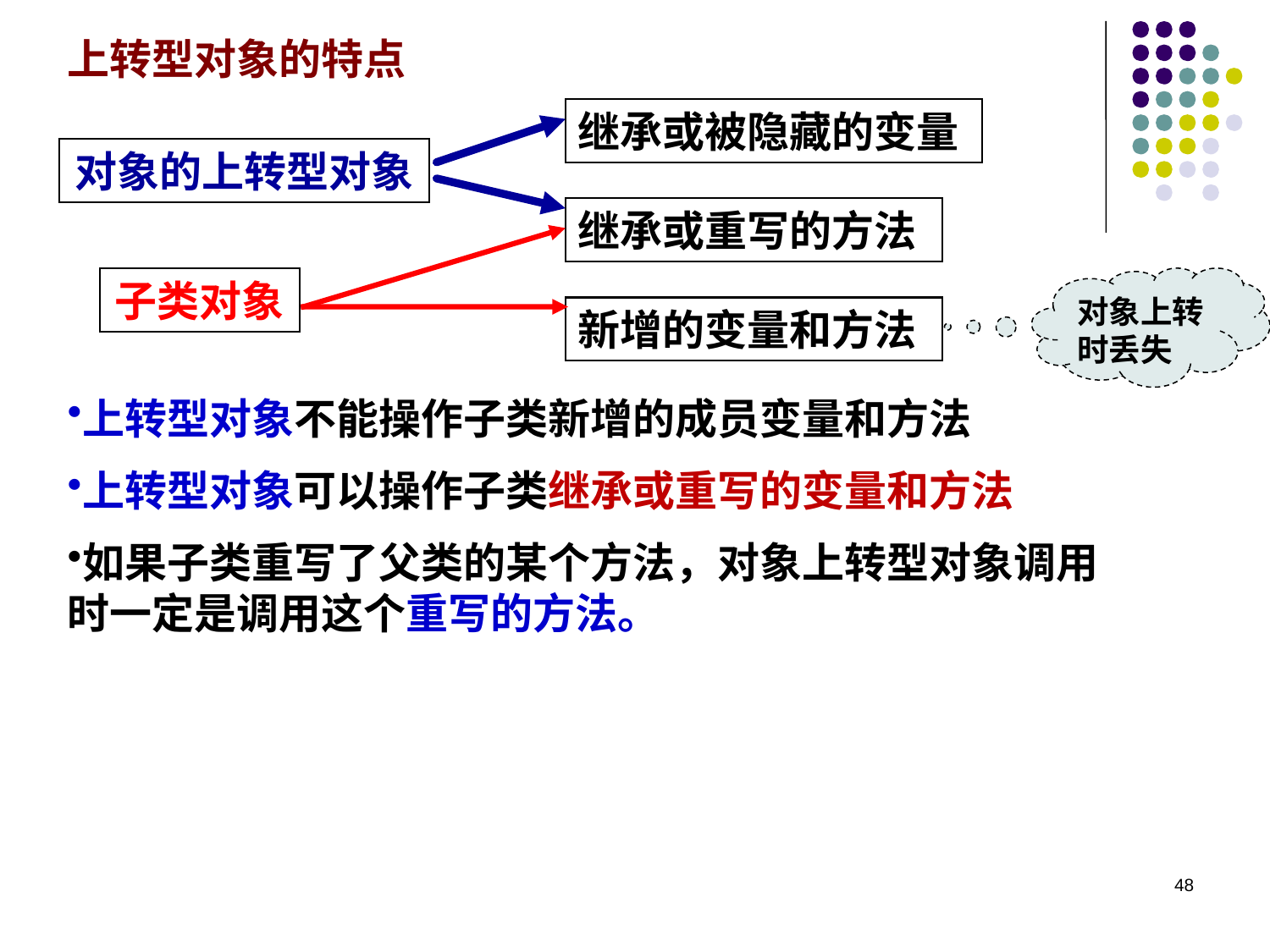

上转型对象的特点

上转型对象不能操作子类新增的成员变量和方法
上转型对象可以操作子类继承或重写的变量和方法
如果子类重写了父类的某个方法，对象上转型对象调用时一定是调用这个重写的方法。

继承或被隐藏的变量

对象的上转型对象

继承或重写的方法

对象上转时丢失
子类对象
新增的变量和方法

48